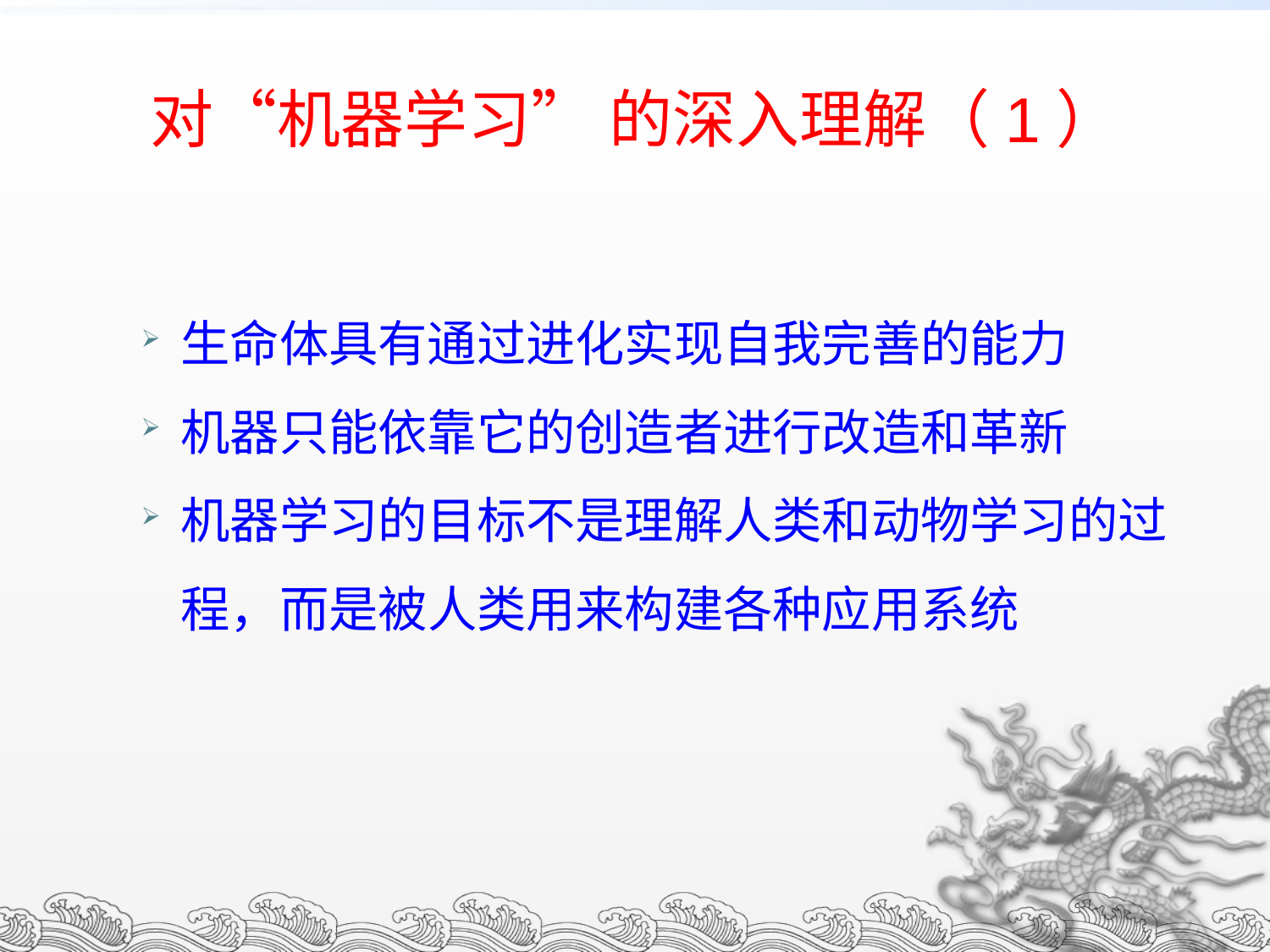

# 对“机器学习” 的深入理解（1）
生命体具有通过进化实现自我完善的能力
机器只能依靠它的创造者进行改造和革新
机器学习的目标不是理解人类和动物学习的过程，而是被人类用来构建各种应用系统